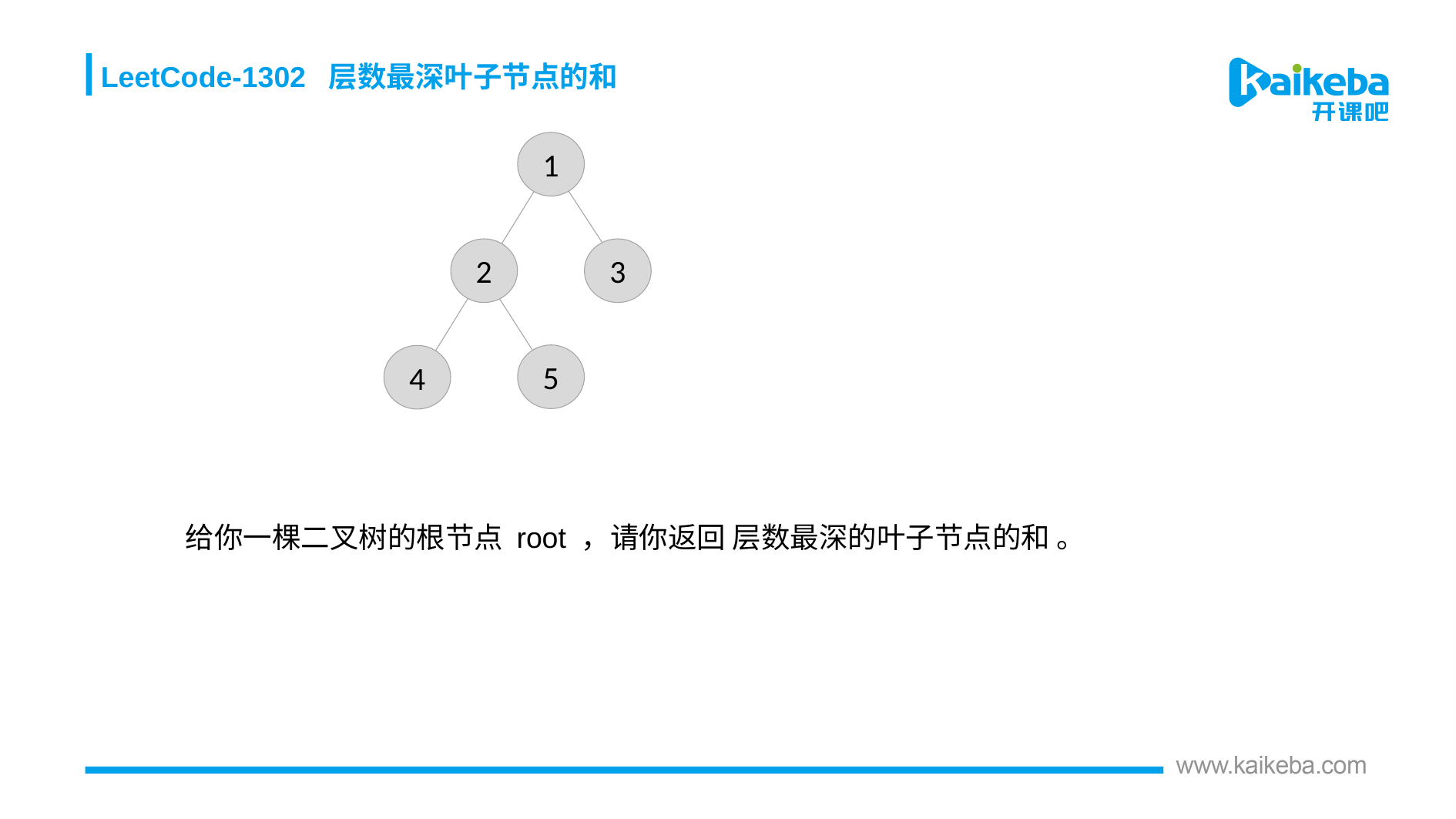

LeetCode-1302  层数最深叶子节点的和
1
2
3
5
4
给你一棵二叉树的根节点 root ，请你返回 层数最深的叶子节点的和 。